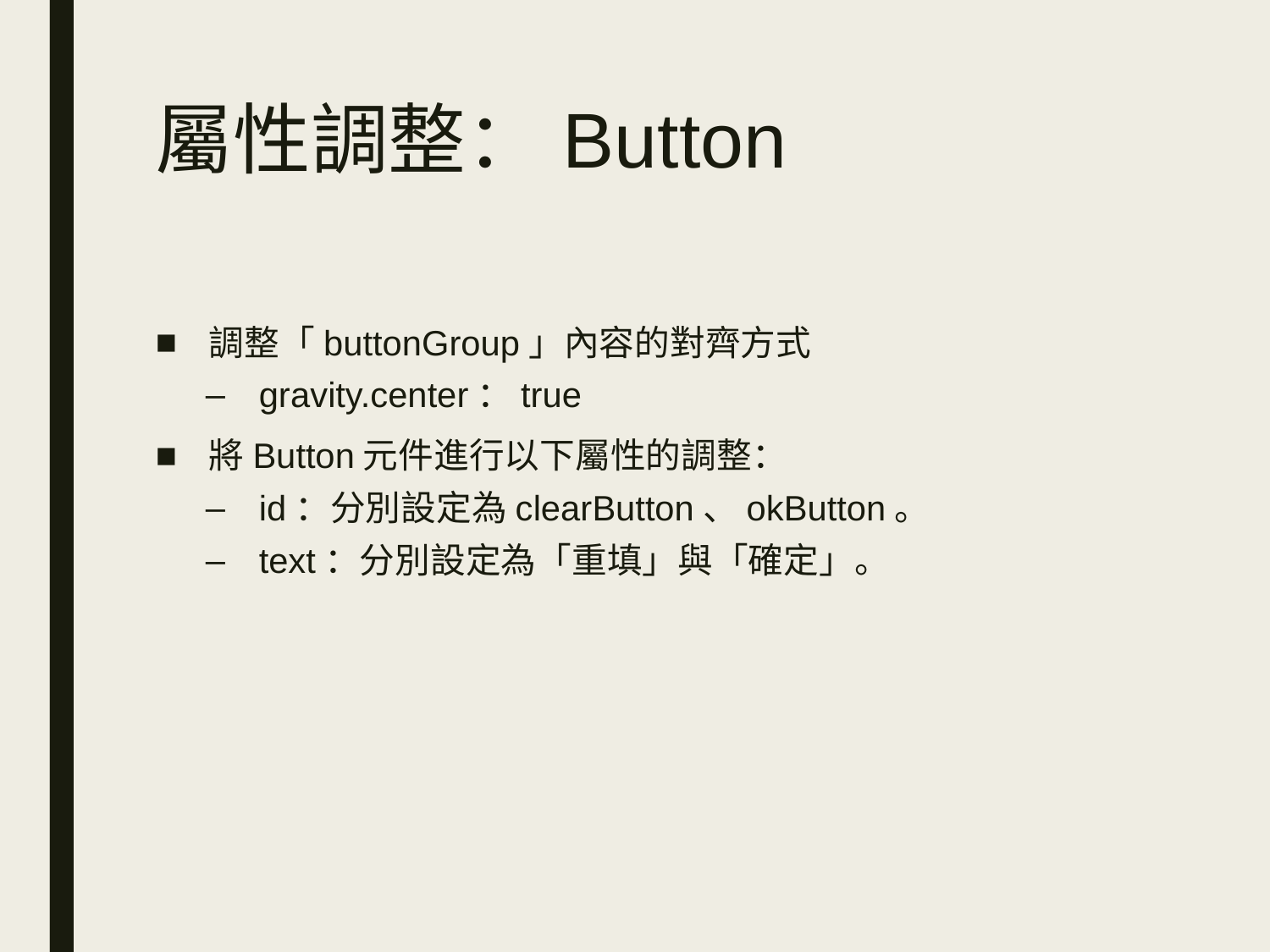

# 屬性調整：Button
調整「buttonGroup」內容的對齊方式
gravity.center：true
將Button元件進行以下屬性的調整：
id：分別設定為clearButton、okButton。
text：分別設定為「重填」與「確定」。